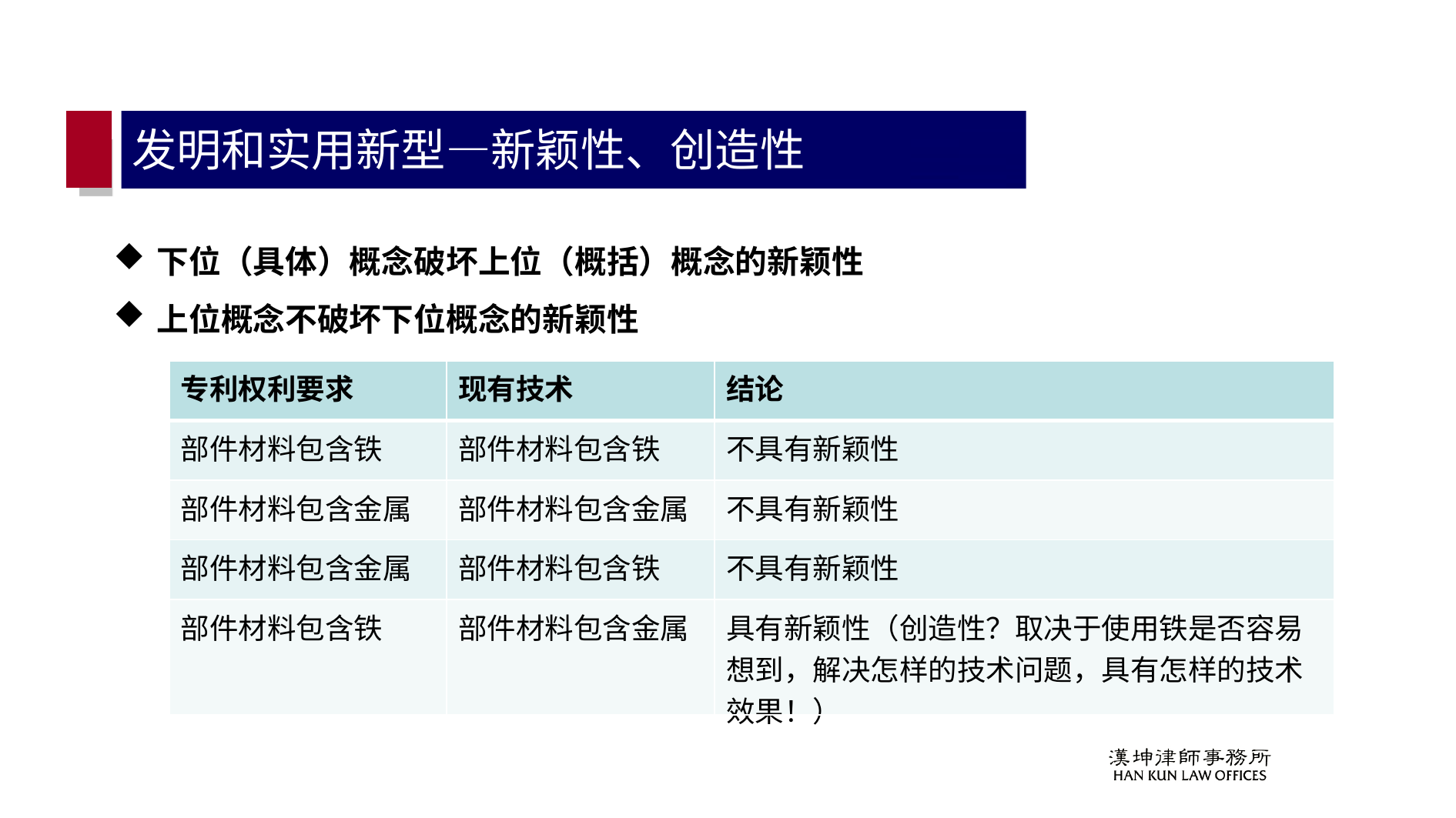

# 发明和实用新型—新颖性、创造性
下位（具体）概念破坏上位（概括）概念的新颖性
上位概念不破坏下位概念的新颖性
| 专利权利要求 | 现有技术 | 结论 |
| --- | --- | --- |
| 部件材料包含铁 | 部件材料包含铁 | 不具有新颖性 |
| 部件材料包含金属 | 部件材料包含金属 | 不具有新颖性 |
| 部件材料包含金属 | 部件材料包含铁 | 不具有新颖性 |
| 部件材料包含铁 | 部件材料包含金属 | 具有新颖性（创造性？取决于使用铁是否容易想到，解决怎样的技术问题，具有怎样的技术效果！） |